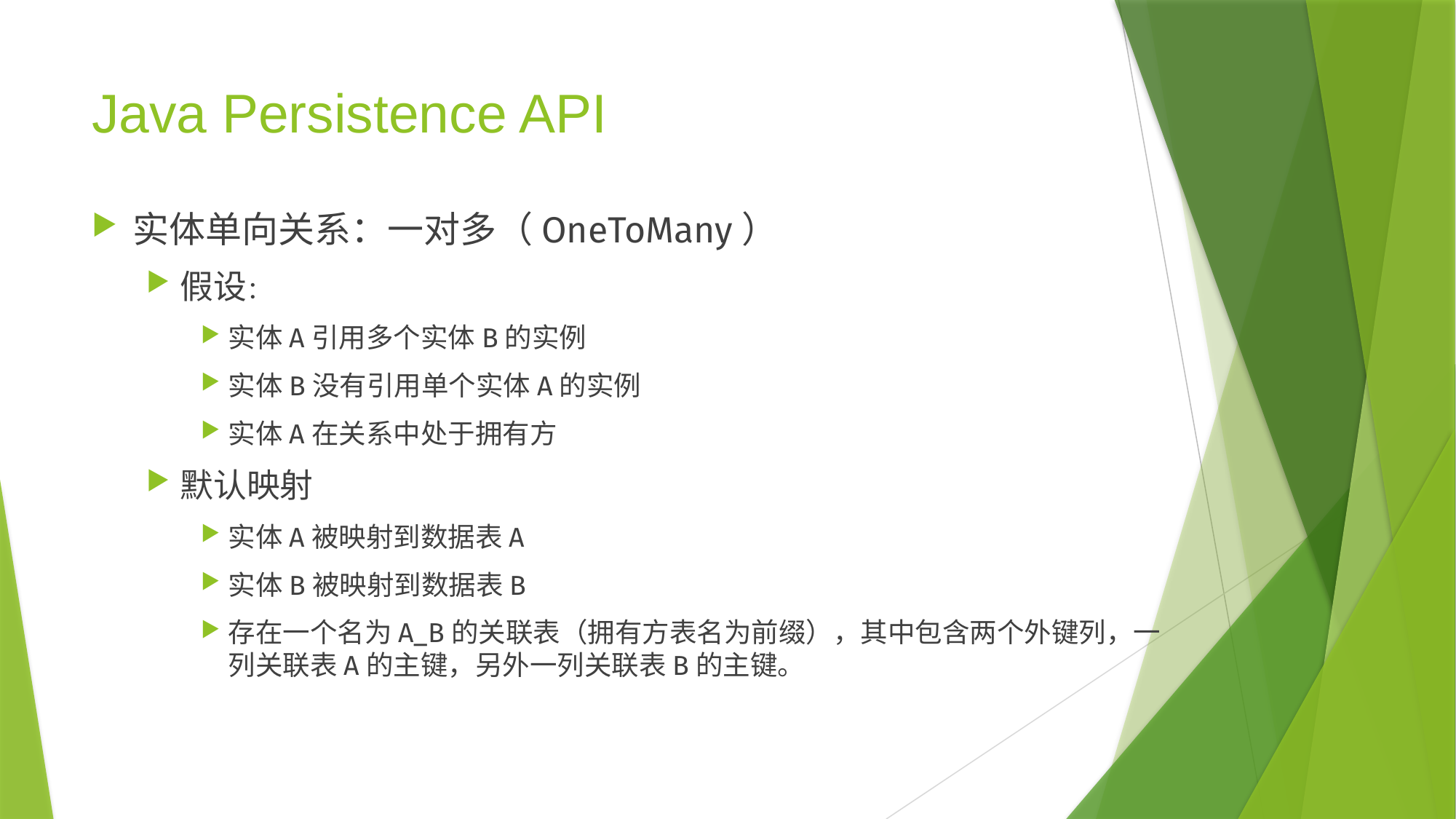

# Java Persistence API
实体单向关系：一对多（OneToMany）
假设：
实体A引用多个实体B的实例
实体B没有引用单个实体A的实例
实体A在关系中处于拥有方
默认映射
实体A被映射到数据表A
实体B被映射到数据表B
存在一个名为A_B的关联表（拥有方表名为前缀），其中包含两个外键列，一列关联表A的主键，另外一列关联表B的主键。